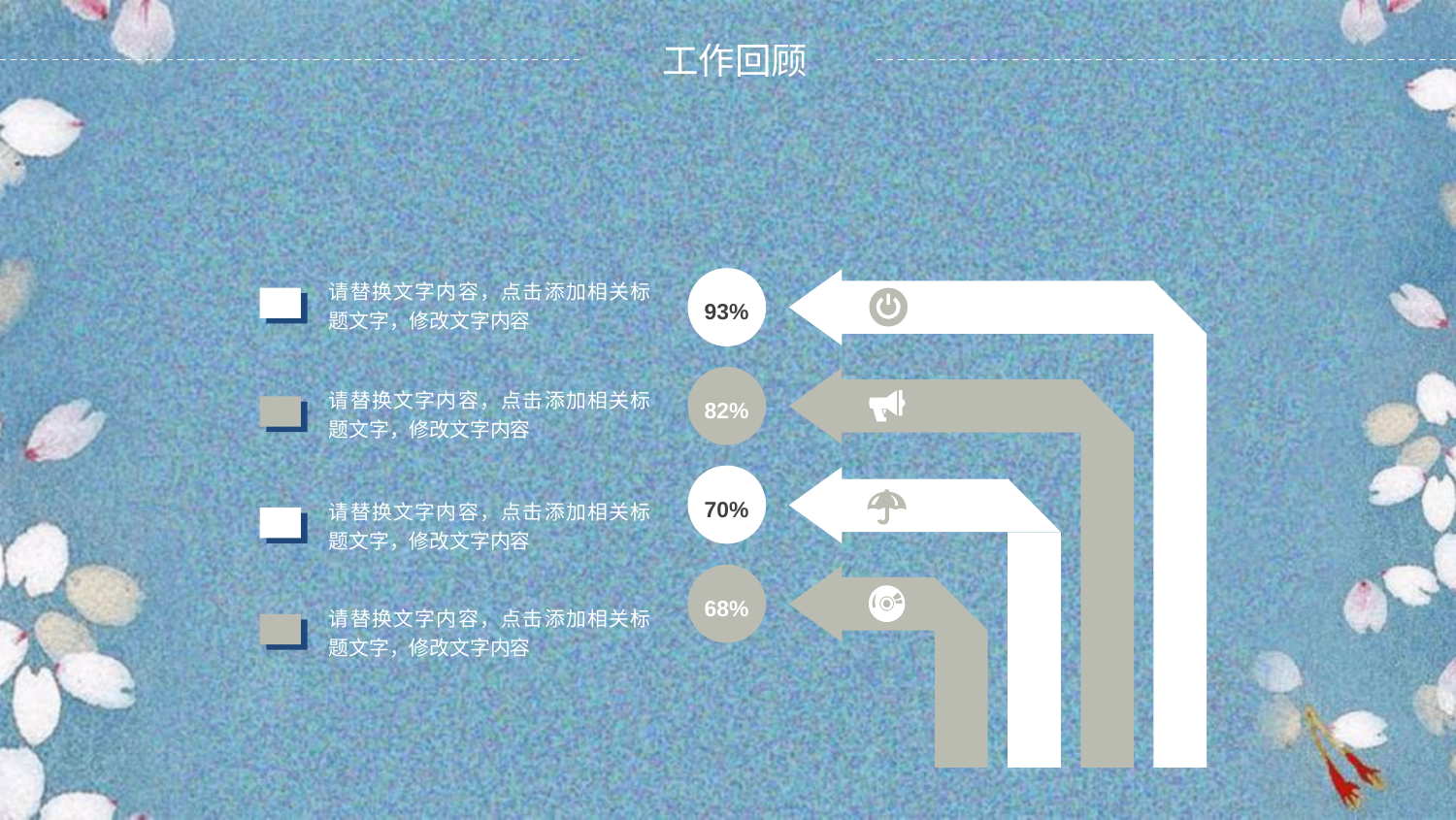

93%

请替换文字内容，点击添加相关标题文字，修改文字内容

82%

请替换文字内容，点击添加相关标题文字，修改文字内容

70%

请替换文字内容，点击添加相关标题文字，修改文字内容

68%

请替换文字内容，点击添加相关标题文字，修改文字内容